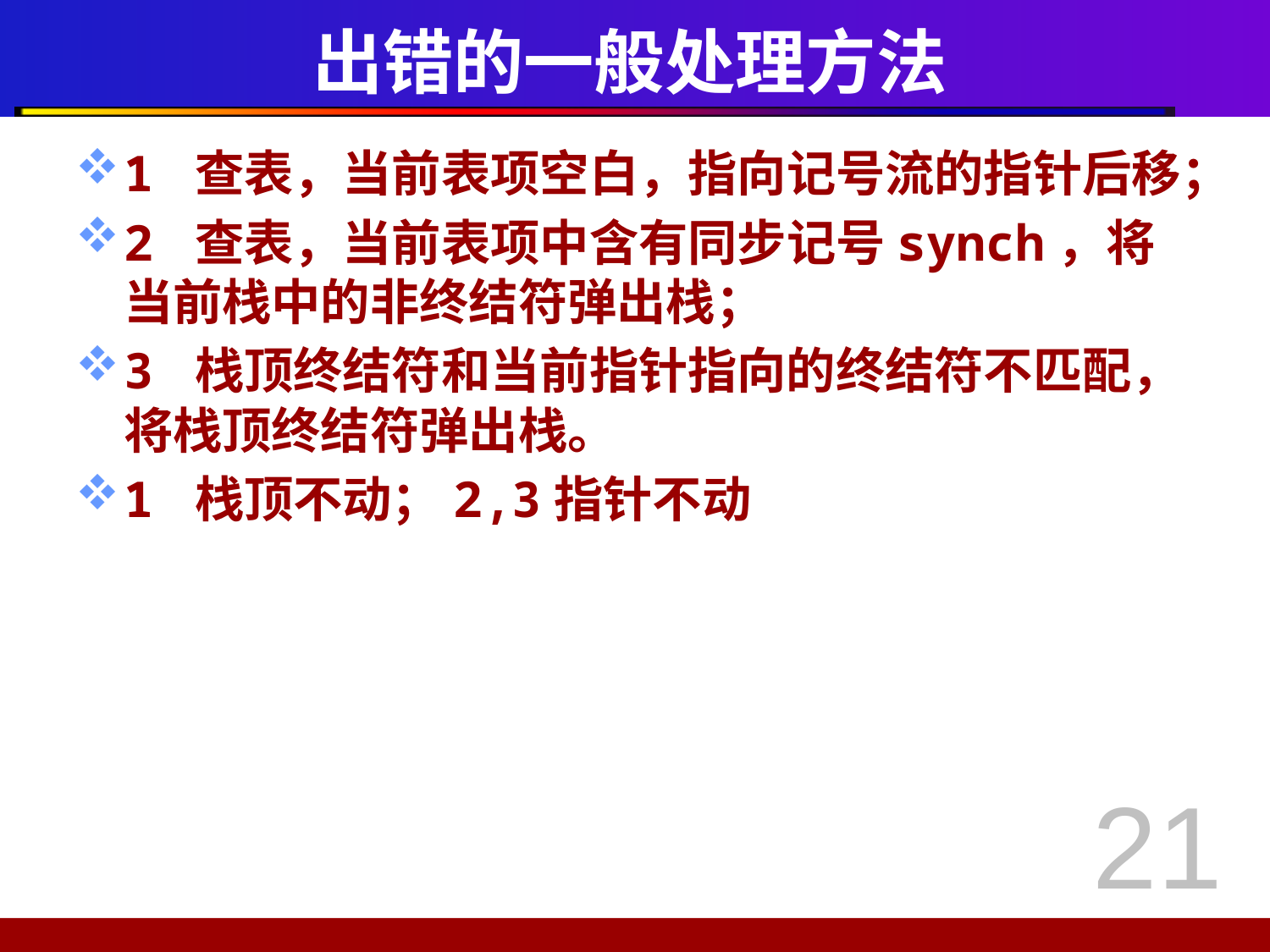

# 出错的一般处理方法
1 查表，当前表项空白，指向记号流的指针后移；
2 查表，当前表项中含有同步记号synch，将当前栈中的非终结符弹出栈；
3 栈顶终结符和当前指针指向的终结符不匹配，将栈顶终结符弹出栈。
1 栈顶不动；2,3指针不动

21